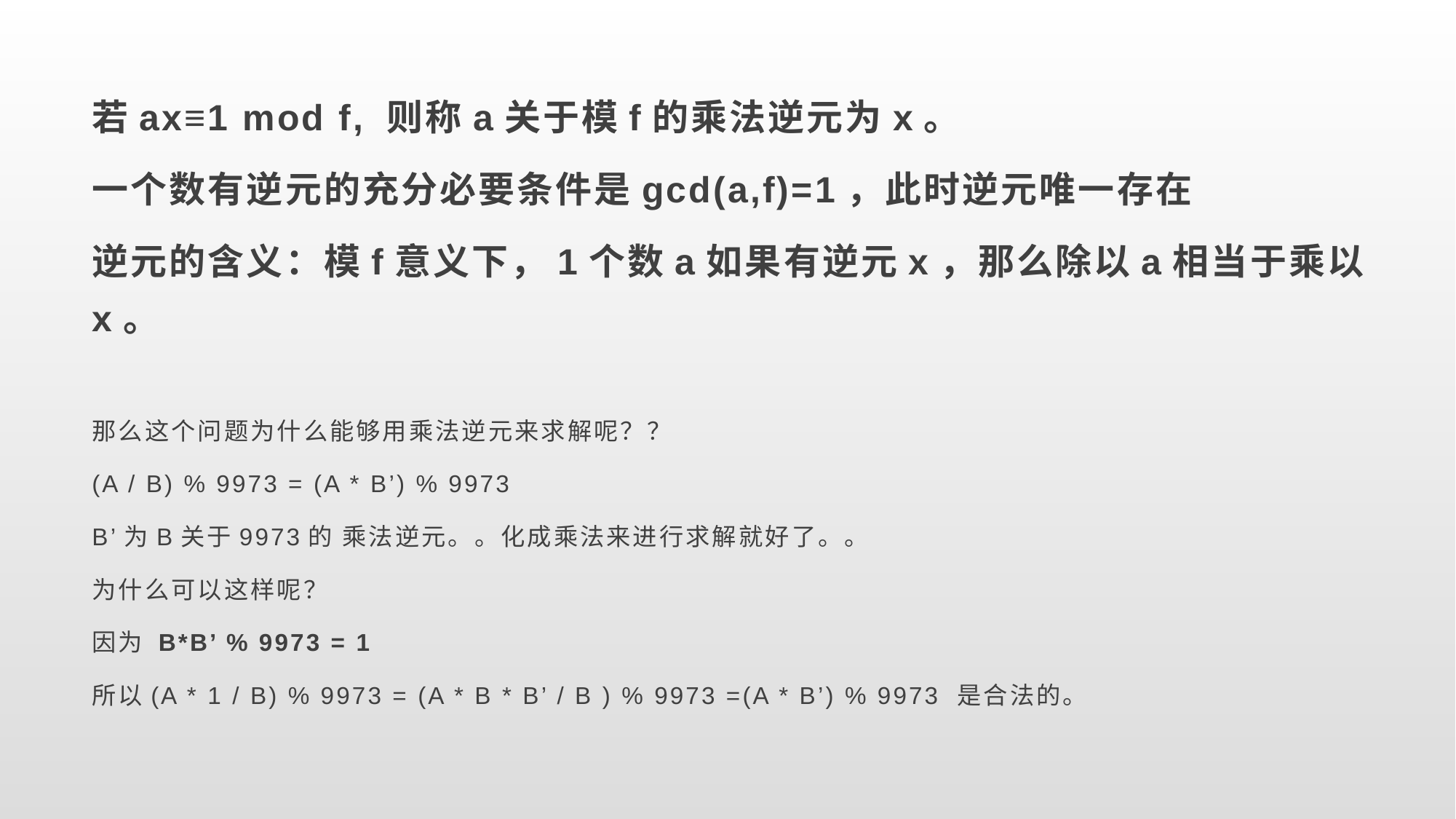

若ax≡1 mod f, 则称a关于模f的乘法逆元为x。
一个数有逆元的充分必要条件是gcd(a,f)=1，此时逆元唯一存在
逆元的含义：模f意义下，1个数a如果有逆元x，那么除以a相当于乘以x。

那么这个问题为什么能够用乘法逆元来求解呢？？
(A / B) % 9973 = (A * B’) % 9973
B’为B关于9973的 乘法逆元。。化成乘法来进行求解就好了。。
为什么可以这样呢？
因为 B*B’ % 9973 = 1
所以(A * 1 / B) % 9973 = (A * B * B’ / B ) % 9973 =(A * B’) % 9973 是合法的。